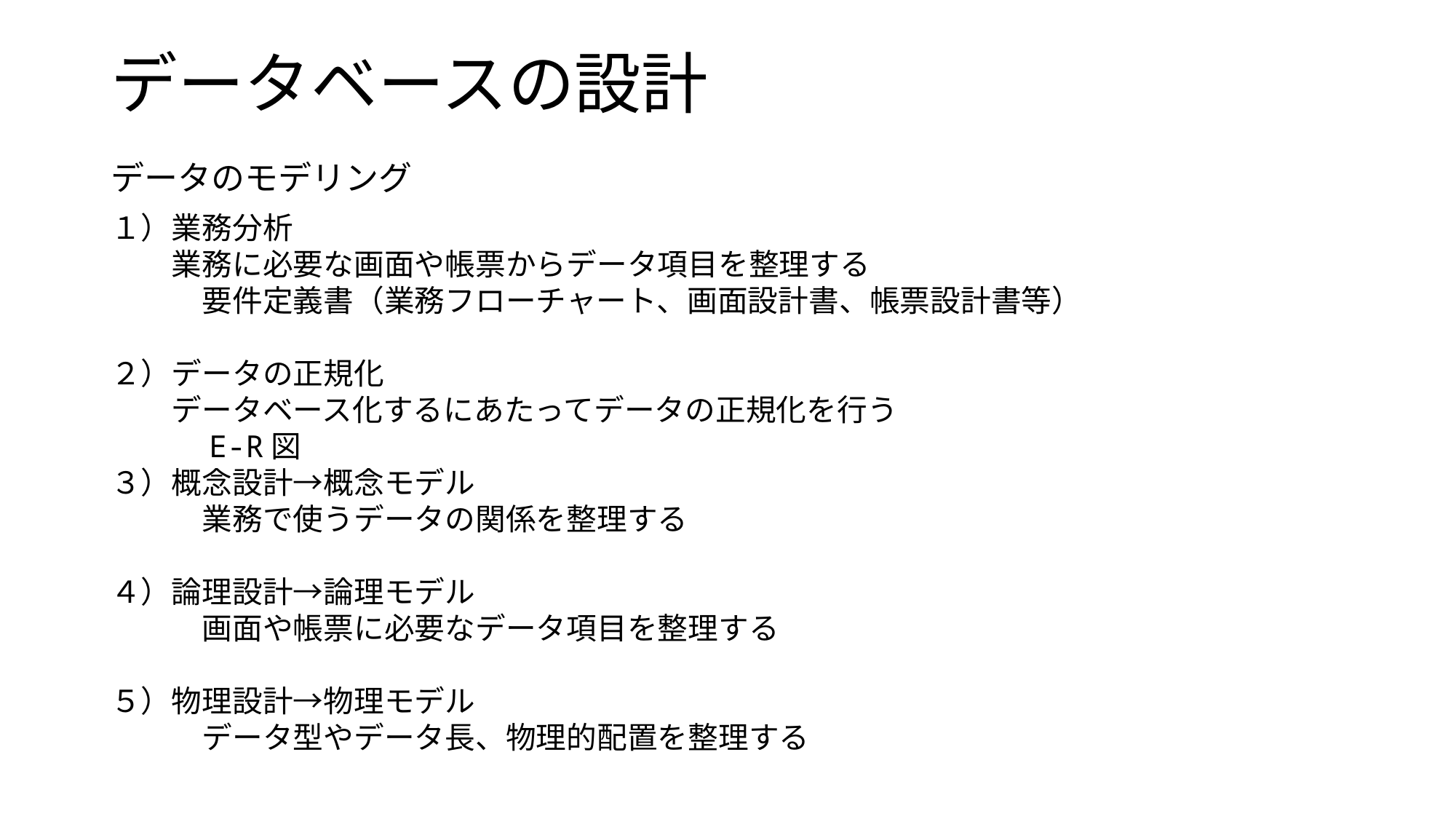

# データベースの設計
データのモデリング
１）業務分析
　　業務に必要な画面や帳票からデータ項目を整理する
　　　要件定義書（業務フローチャート、画面設計書、帳票設計書等）

２）データの正規化
　　データベース化するにあたってデータの正規化を行う
　　　E-R図
３）概念設計→概念モデル
　　　業務で使うデータの関係を整理する

４）論理設計→論理モデル
　　　画面や帳票に必要なデータ項目を整理する

５）物理設計→物理モデル
　　　データ型やデータ長、物理的配置を整理する